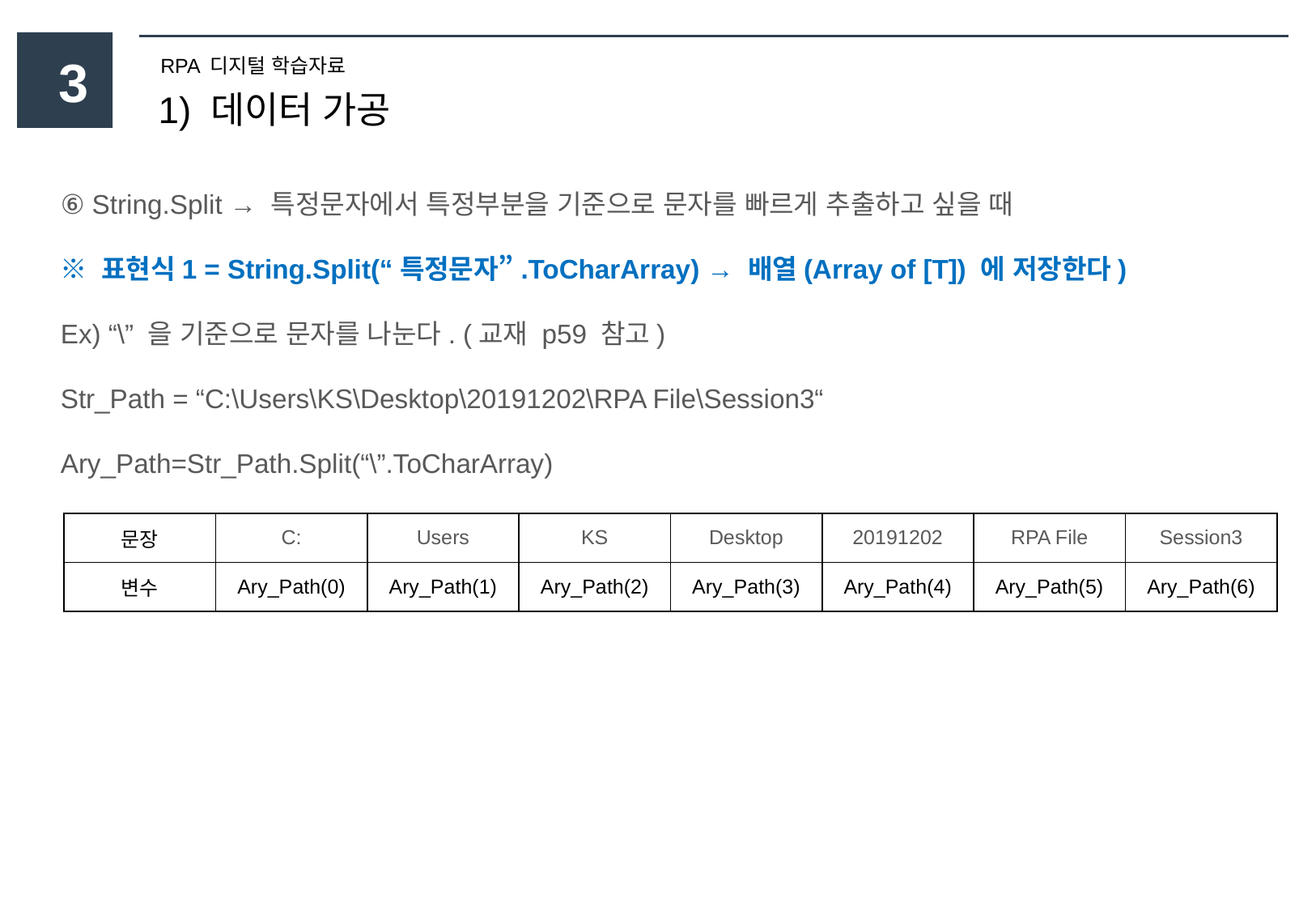

3
RPA 디지털 학습자료
1) 데이터 가공
⑥ String.Split → 특정문자에서 특정부분을 기준으로 문자를 빠르게 추출하고 싶을 때
※ 표현식1 = String.Split(“특정문자”.ToCharArray) → 배열(Array of [T]) 에 저장한다)
Ex) “\” 을 기준으로 문자를 나눈다. (교재 p59 참고)
Str_Path = “C:\Users\KS\Desktop\20191202\RPA File\Session3“
Ary_Path=Str_Path.Split(“\”.ToCharArray)
| 문장 | C: | Users | KS | Desktop | 20191202 | RPA File | Session3 |
| --- | --- | --- | --- | --- | --- | --- | --- |
| 변수 | Ary\_Path(0) | Ary\_Path(1) | Ary\_Path(2) | Ary\_Path(3) | Ary\_Path(4) | Ary\_Path(5) | Ary\_Path(6) |